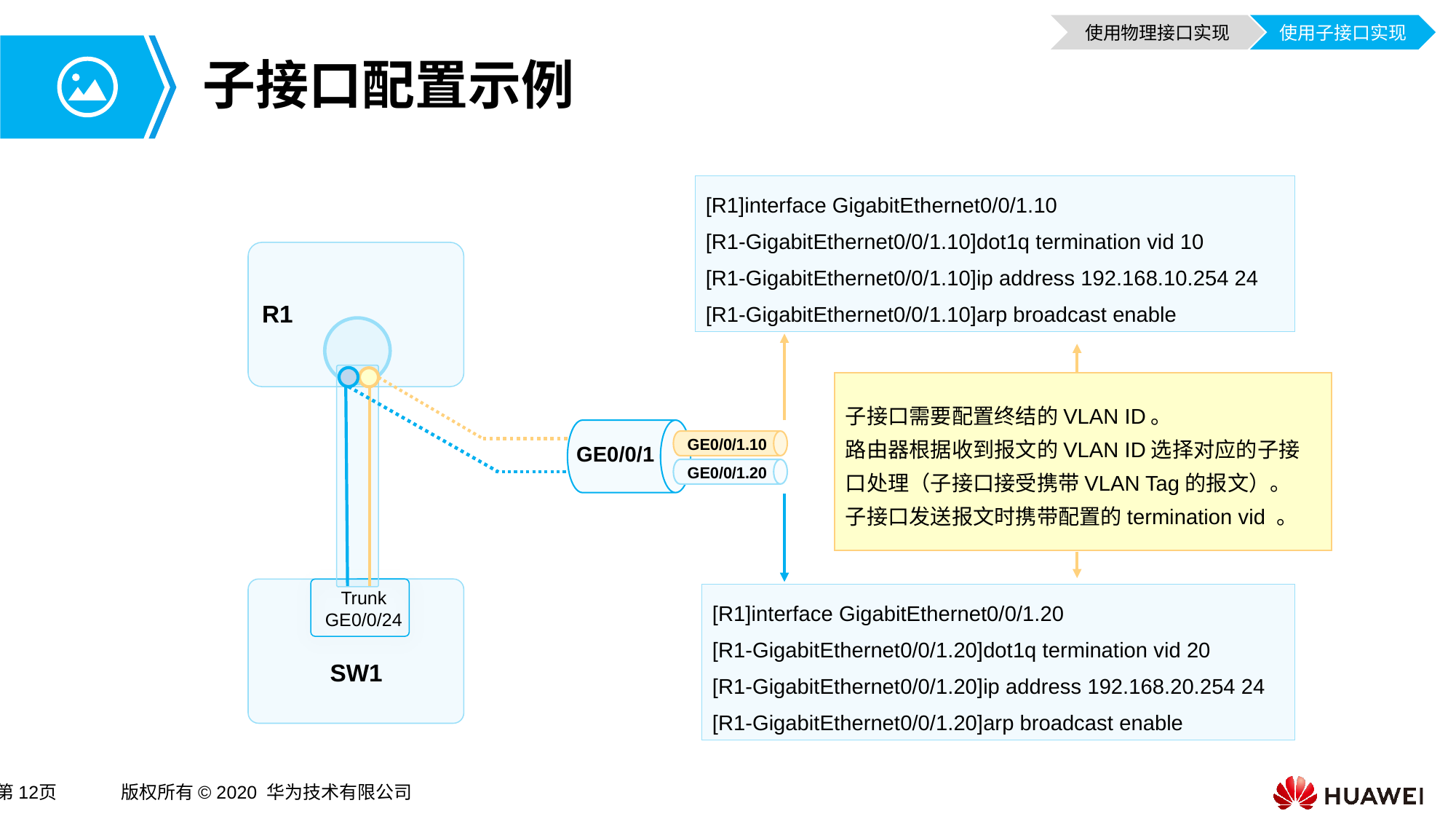

使用物理接口实现
使用子接口实现
# 子接口配置示例
[R1]interface GigabitEthernet0/0/1.10
[R1-GigabitEthernet0/0/1.10]dot1q termination vid 10
[R1-GigabitEthernet0/0/1.10]ip address 192.168.10.254 24
[R1-GigabitEthernet0/0/1.10]arp broadcast enable

R1

子接口需要配置终结的VLAN ID。
路由器根据收到报文的VLAN ID选择对应的子接口处理（子接口接受携带VLAN Tag的报文）。
子接口发送报文时携带配置的termination vid 。

GE0/0/1.10
GE0/0/1
GE0/0/1.20

Trunk GE0/0/24
[R1]interface GigabitEthernet0/0/1.20
[R1-GigabitEthernet0/0/1.20]dot1q termination vid 20
[R1-GigabitEthernet0/0/1.20]ip address 192.168.20.254 24
[R1-GigabitEthernet0/0/1.20]arp broadcast enable
SW1